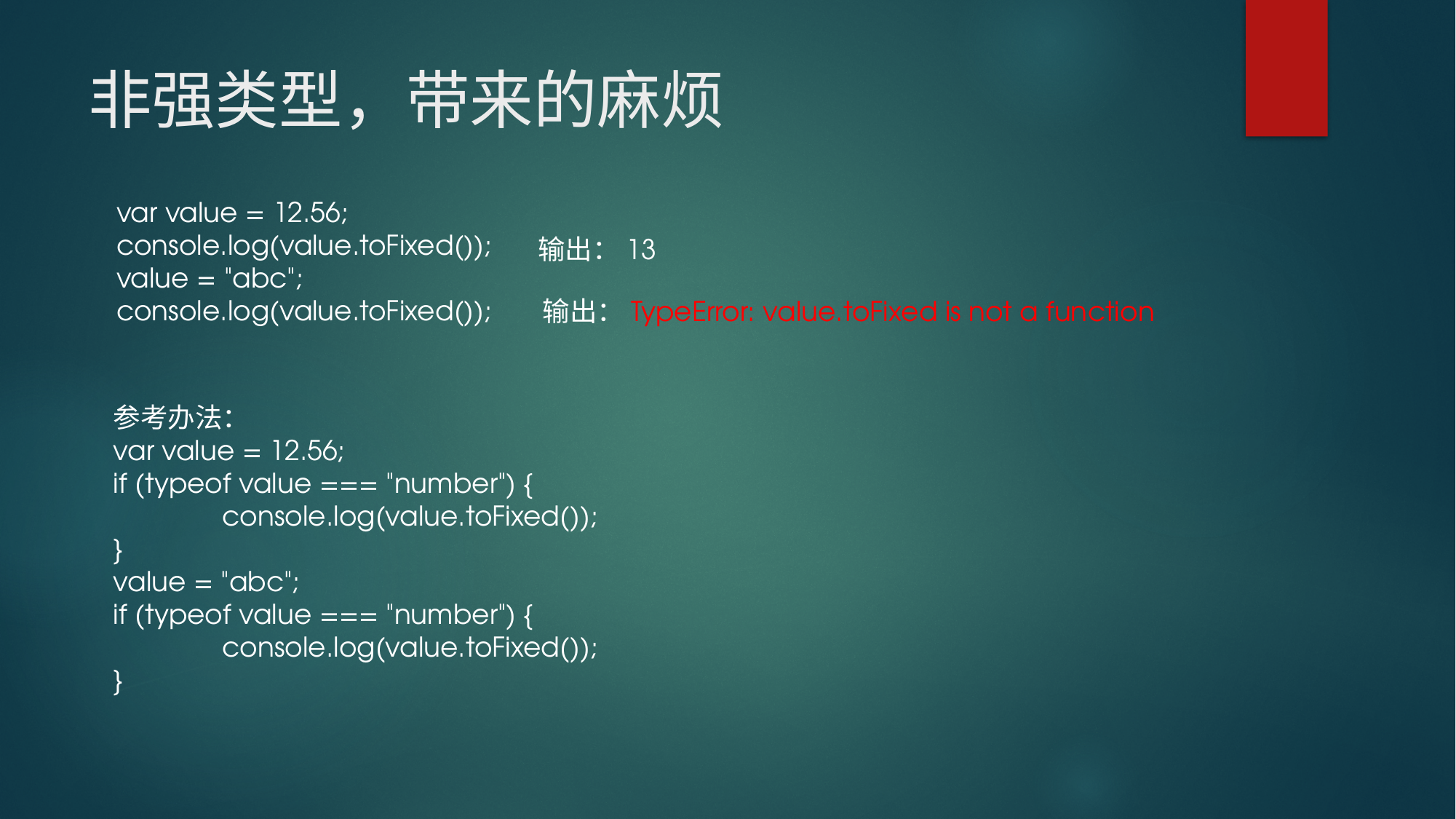

# 非强类型，带来的麻烦
var value = 12.56;
console.log(value.toFixed());
value = "abc";
console.log(value.toFixed());
输出：13
输出：TypeError: value.toFixed is not a function
参考办法：
var value = 12.56;
if (typeof value === "number") {
	console.log(value.toFixed());
}
value = "abc";
if (typeof value === "number") {
	console.log(value.toFixed());
}